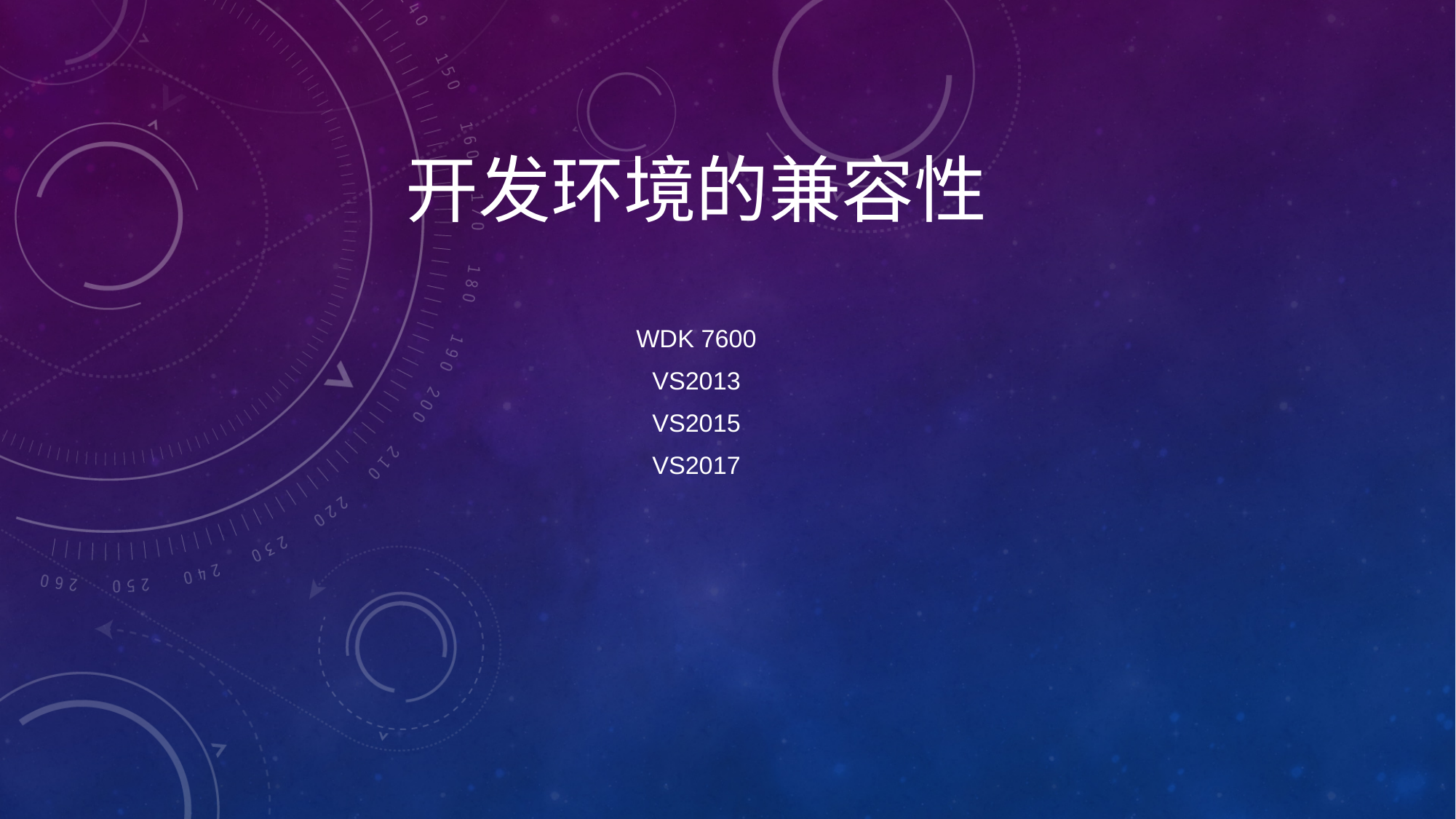

# 开发环境的兼容性
Wdk 7600
Vs2013
Vs2015
vs2017